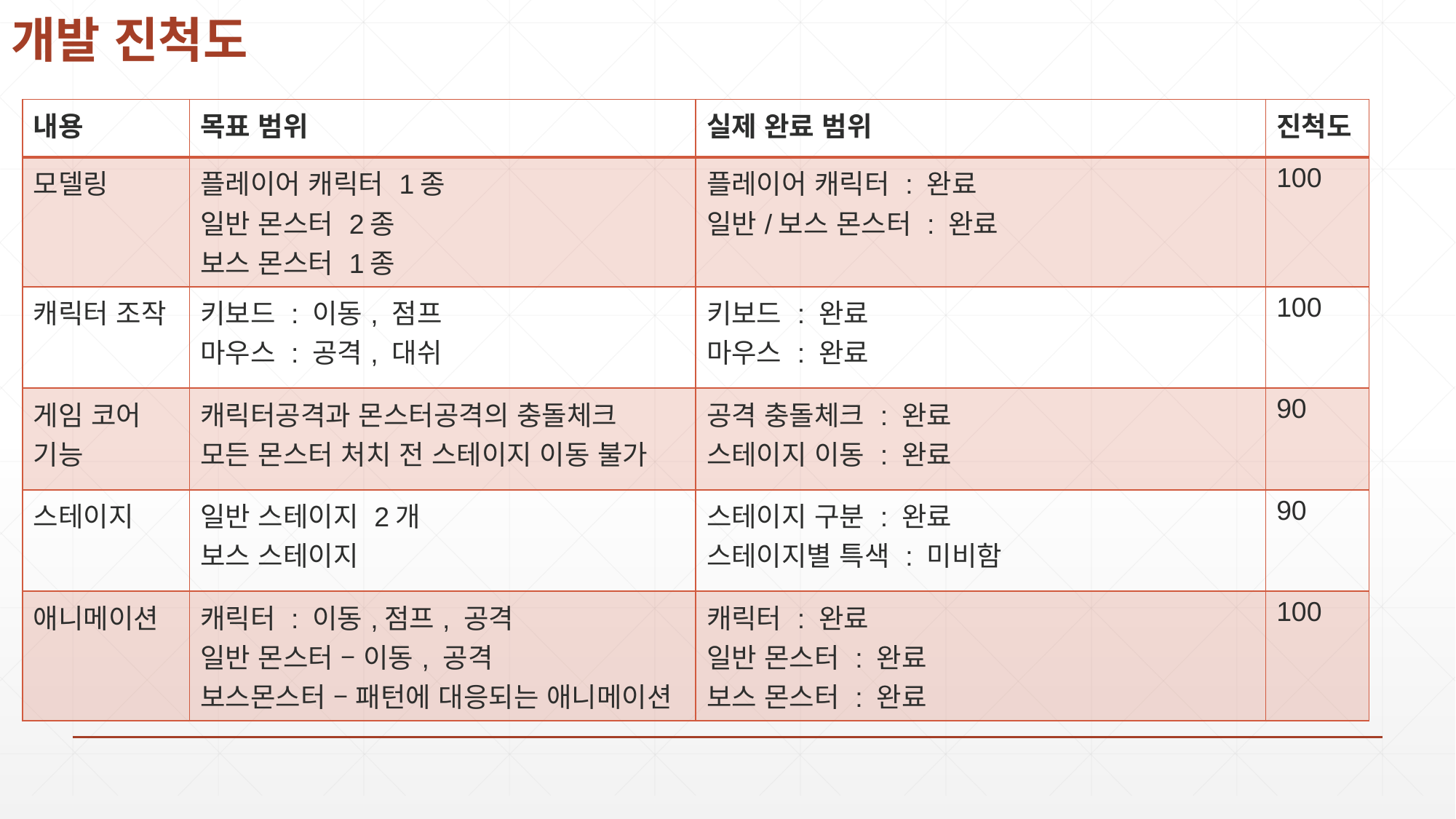

# 개발 진척도
| 내용 | 목표 범위 | 실제 완료 범위 | 진척도 |
| --- | --- | --- | --- |
| 모델링 | 플레이어 캐릭터 1종 일반 몬스터 2종 보스 몬스터 1종 | 플레이어 캐릭터 : 완료 일반/보스 몬스터 : 완료 | 100 |
| 캐릭터 조작 | 키보드 : 이동, 점프 마우스 : 공격, 대쉬 | 키보드 : 완료 마우스 : 완료 | 100 |
| 게임 코어 기능 | 캐릭터공격과 몬스터공격의 충돌체크 모든 몬스터 처치 전 스테이지 이동 불가 | 공격 충돌체크 : 완료 스테이지 이동 : 완료 | 90 |
| 스테이지 | 일반 스테이지 2개 보스 스테이지 | 스테이지 구분 : 완료 스테이지별 특색 : 미비함 | 90 |
| 애니메이션 | 캐릭터 : 이동,점프, 공격 일반 몬스터 – 이동, 공격 보스몬스터 – 패턴에 대응되는 애니메이션 | 캐릭터 : 완료 일반 몬스터 : 완료 보스 몬스터 : 완료 | 100 |